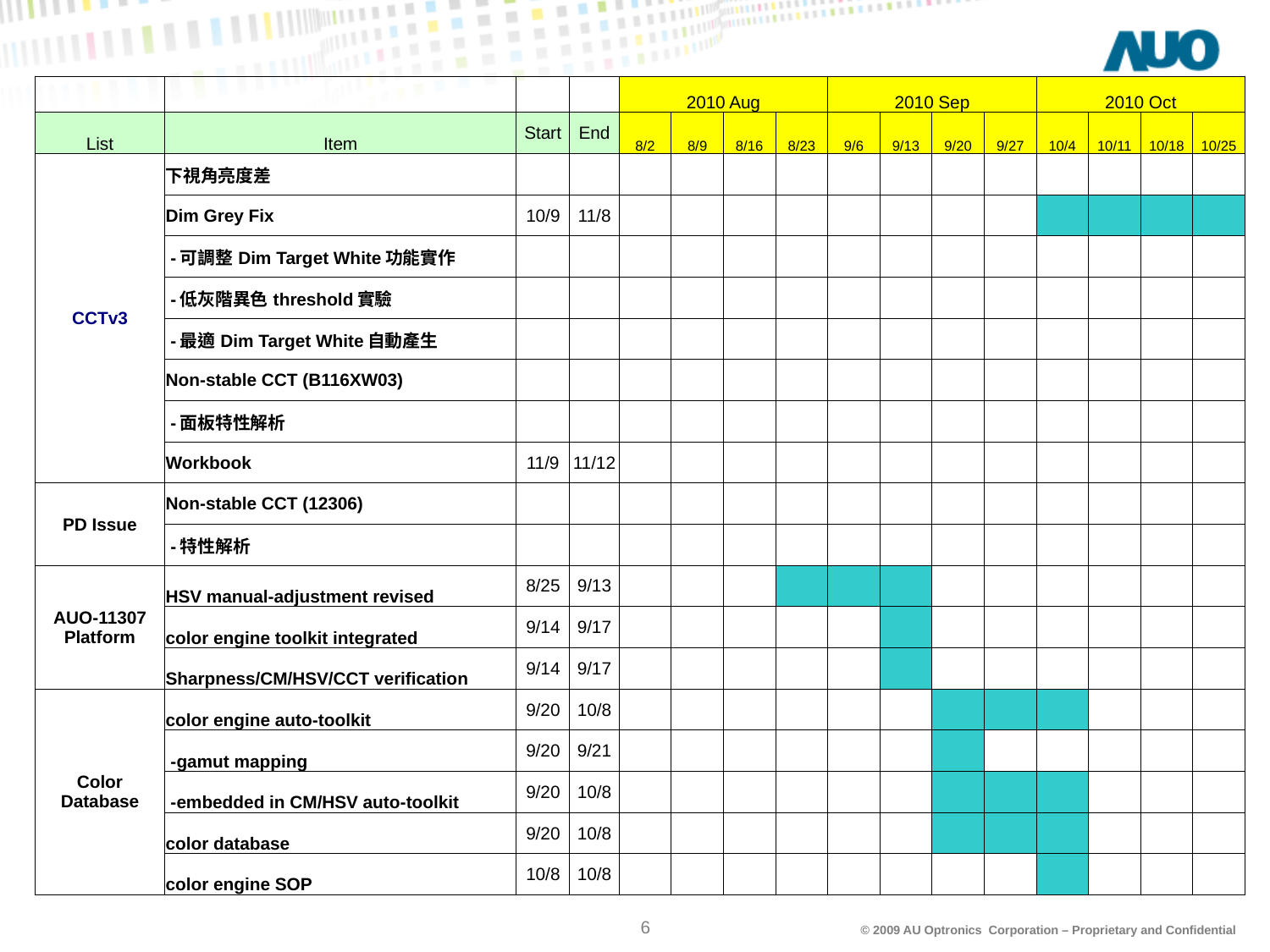

|  |  |  |  | 2010 Aug |  |  |  | 2010 Sep |  |  |  | 2010 Oct |  |  |  |
| --- | --- | --- | --- | --- | --- | --- | --- | --- | --- | --- | --- | --- | --- | --- | --- |
| List | Item | Start | End | 8/2 | 8/9 | 8/16 | 8/23 | 9/6 | 9/13 | 9/20 | 9/27 | 10/4 | 10/11 | 10/18 | 10/25 |
| CCTv3 | 下視角亮度差 |  |  |  |  |  |  |  |  |  |  |  |  |  |  |
|  | Dim Grey Fix | 10/9 | 11/8 |  |  |  |  |  |  |  |  |  |  |  |  |
|  | -可調整Dim Target White功能實作 |  |  |  |  |  |  |  |  |  |  |  |  |  |  |
|  | -低灰階異色threshold實驗 |  |  |  |  |  |  |  |  |  |  |  |  |  |  |
|  | -最適Dim Target White自動產生 |  |  |  |  |  |  |  |  |  |  |  |  |  |  |
|  | Non-stable CCT (B116XW03) |  |  |  |  |  |  |  |  |  |  |  |  |  |  |
|  | -面板特性解析 |  |  |  |  |  |  |  |  |  |  |  |  |  |  |
|  | Workbook | 11/9 | 11/12 |  |  |  |  |  |  |  |  |  |  |  |  |
| PD Issue | Non-stable CCT (12306) |  |  |  |  |  |  |  |  |  |  |  |  |  |  |
|  | -特性解析 |  |  |  |  |  |  |  |  |  |  |  |  |  |  |
| AUO-11307 Platform | HSV manual-adjustment revised | 8/25 | 9/13 |  |  |  |  |  |  |  |  |  |  |  |  |
|  | color engine toolkit integrated | 9/14 | 9/17 |  |  |  |  |  |  |  |  |  |  |  |  |
|  | Sharpness/CM/HSV/CCT verification | 9/14 | 9/17 |  |  |  |  |  |  |  |  |  |  |  |  |
| Color Database | color engine auto-toolkit | 9/20 | 10/8 |  |  |  |  |  |  |  |  |  |  |  |  |
|  | -gamut mapping | 9/20 | 9/21 |  |  |  |  |  |  |  |  |  |  |  |  |
|  | -embedded in CM/HSV auto-toolkit | 9/20 | 10/8 |  |  |  |  |  |  |  |  |  |  |  |  |
|  | color database | 9/20 | 10/8 |  |  |  |  |  |  |  |  |  |  |  |  |
|  | color engine SOP | 10/8 | 10/8 |  |  |  |  |  |  |  |  |  |  |  |  |